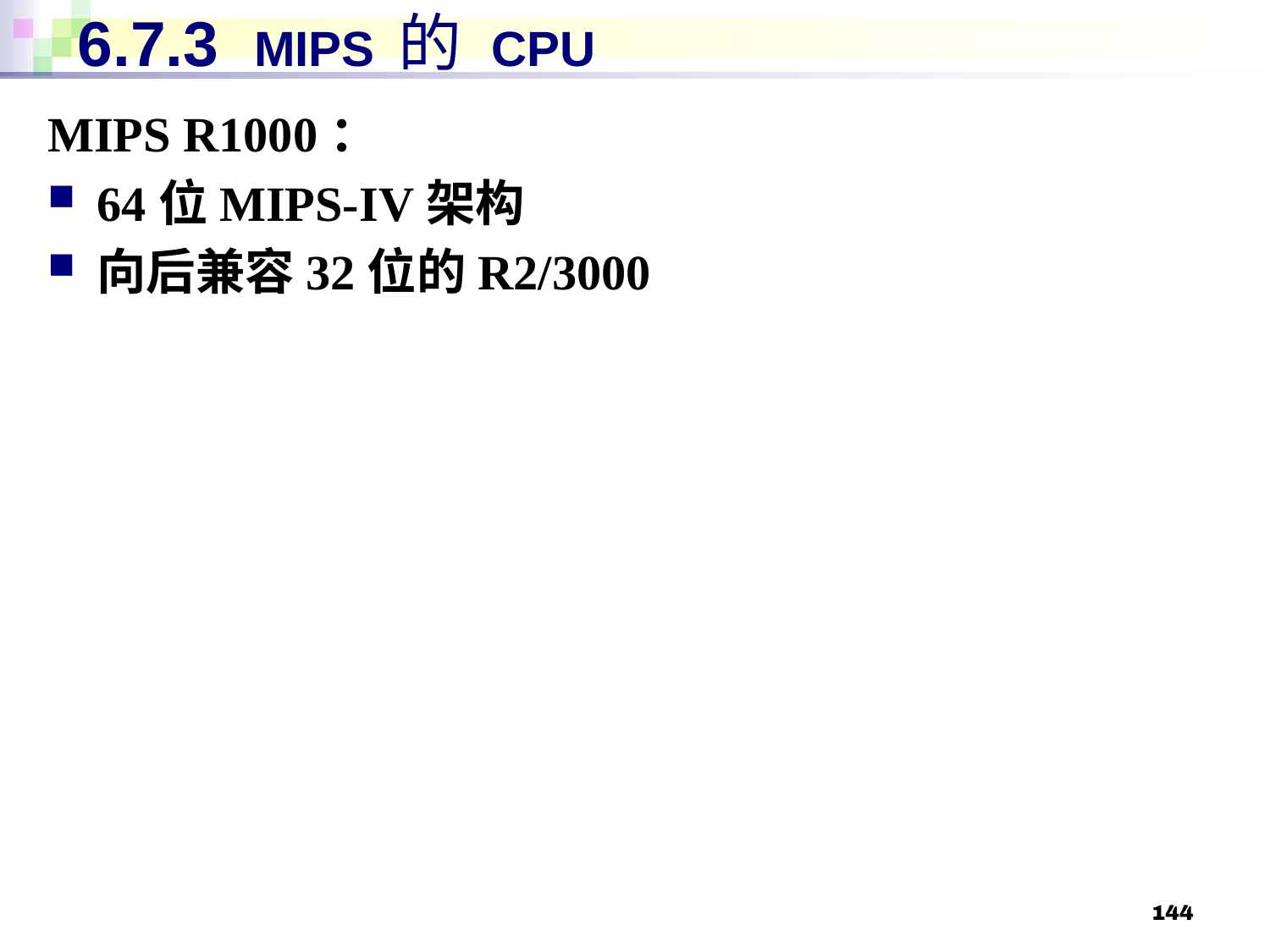

# 6.7.3  MIPS 的 CPU
MIPS R1000：
64位MIPS-IV架构
向后兼容32位的R2/3000
144